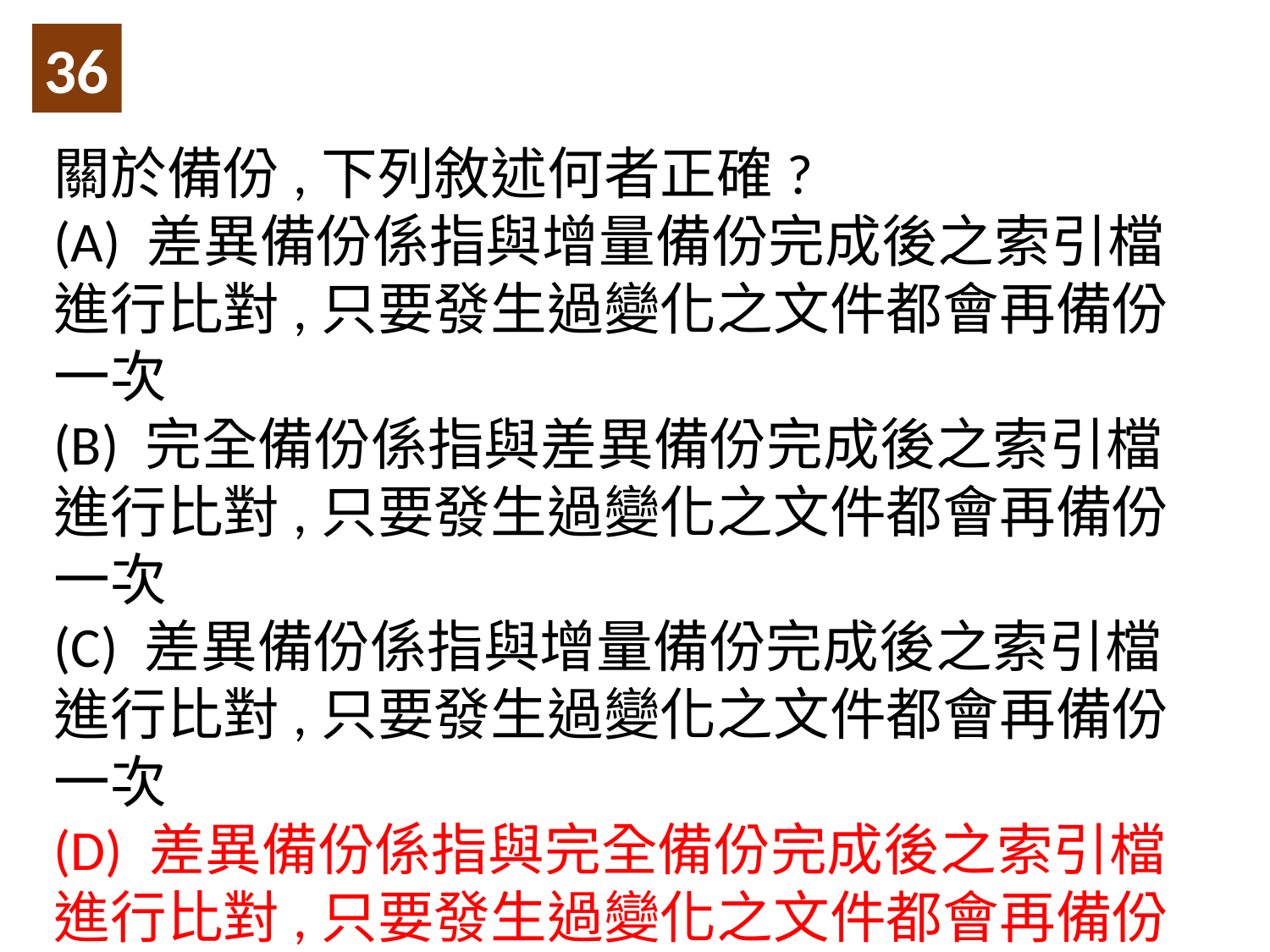

36
關於備份,下列敘述何者正確?
(A) 差異備份係指與增量備份完成後之索引檔進行比對,只要發生過變化之文件都會再備份一次
(B) 完全備份係指與差異備份完成後之索引檔進行比對,只要發生過變化之文件都會再備份一次
(C) 差異備份係指與增量備份完成後之索引檔進行比對,只要發生過變化之文件都會再備份一次
(D) 差異備份係指與完全備份完成後之索引檔進行比對,只要發生過變化之文件都會再備份一次